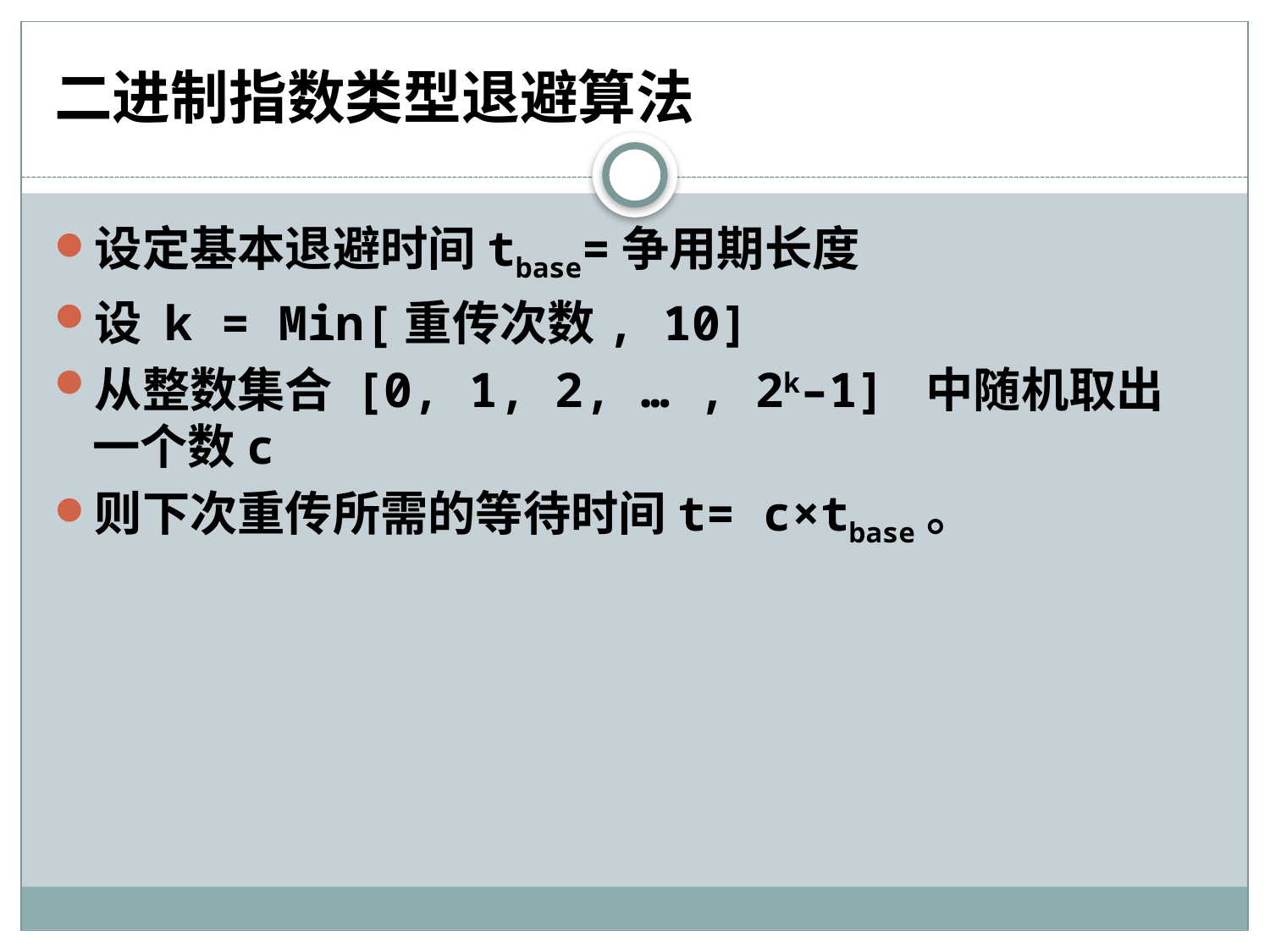

# 二进制指数类型退避算法
设定基本退避时间tbase=争用期长度
设 k = Min[重传次数, 10]
从整数集合 [0, 1, 2, … , 2k–1] 中随机取出一个数c
则下次重传所需的等待时间t= c×tbase。